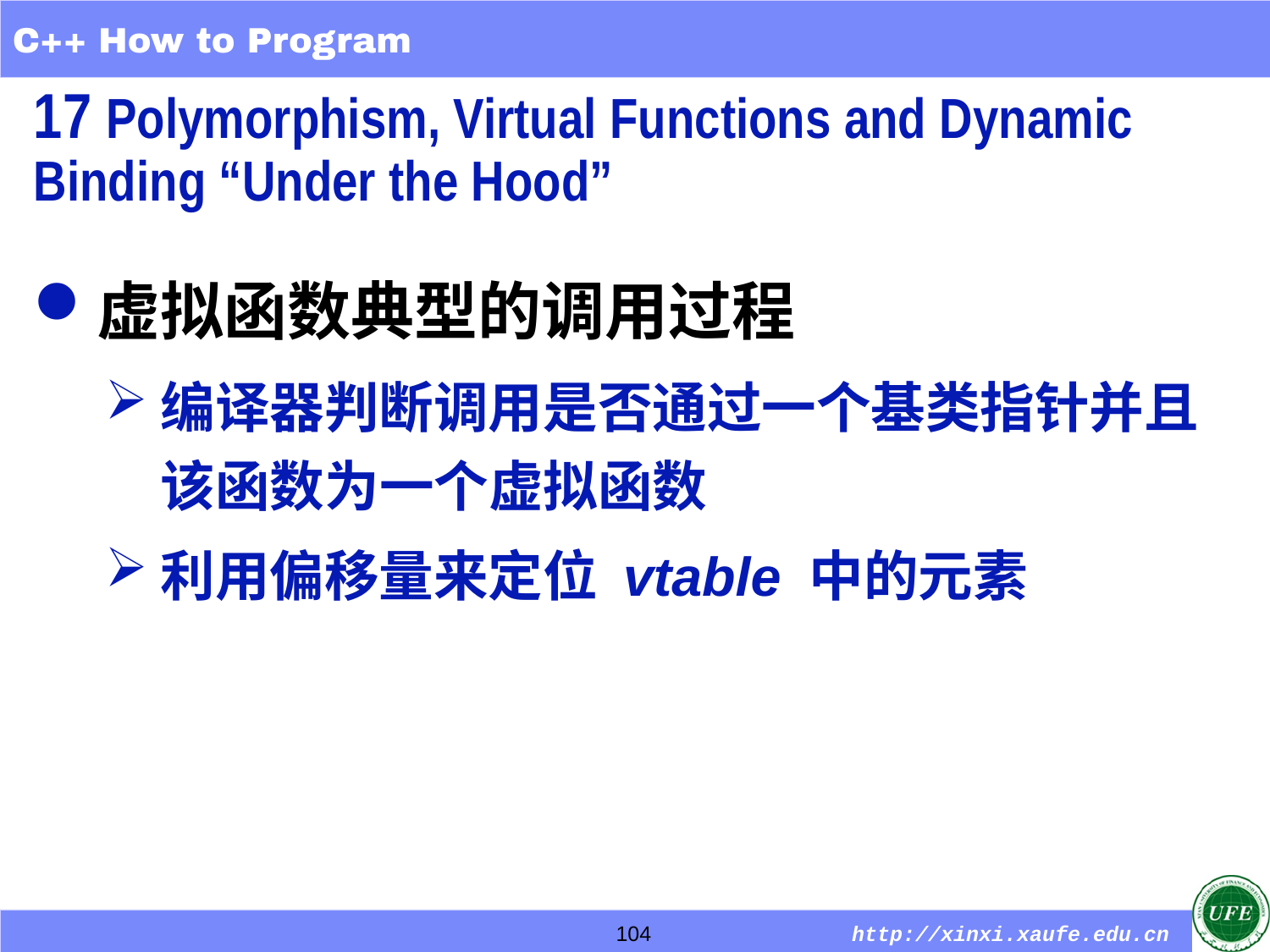

17 Polymorphism, Virtual Functions and Dynamic Binding “Under the Hood”
虚拟函数典型的调用过程
编译器判断调用是否通过一个基类指针并且该函数为一个虚拟函数
利用偏移量来定位 vtable 中的元素
104